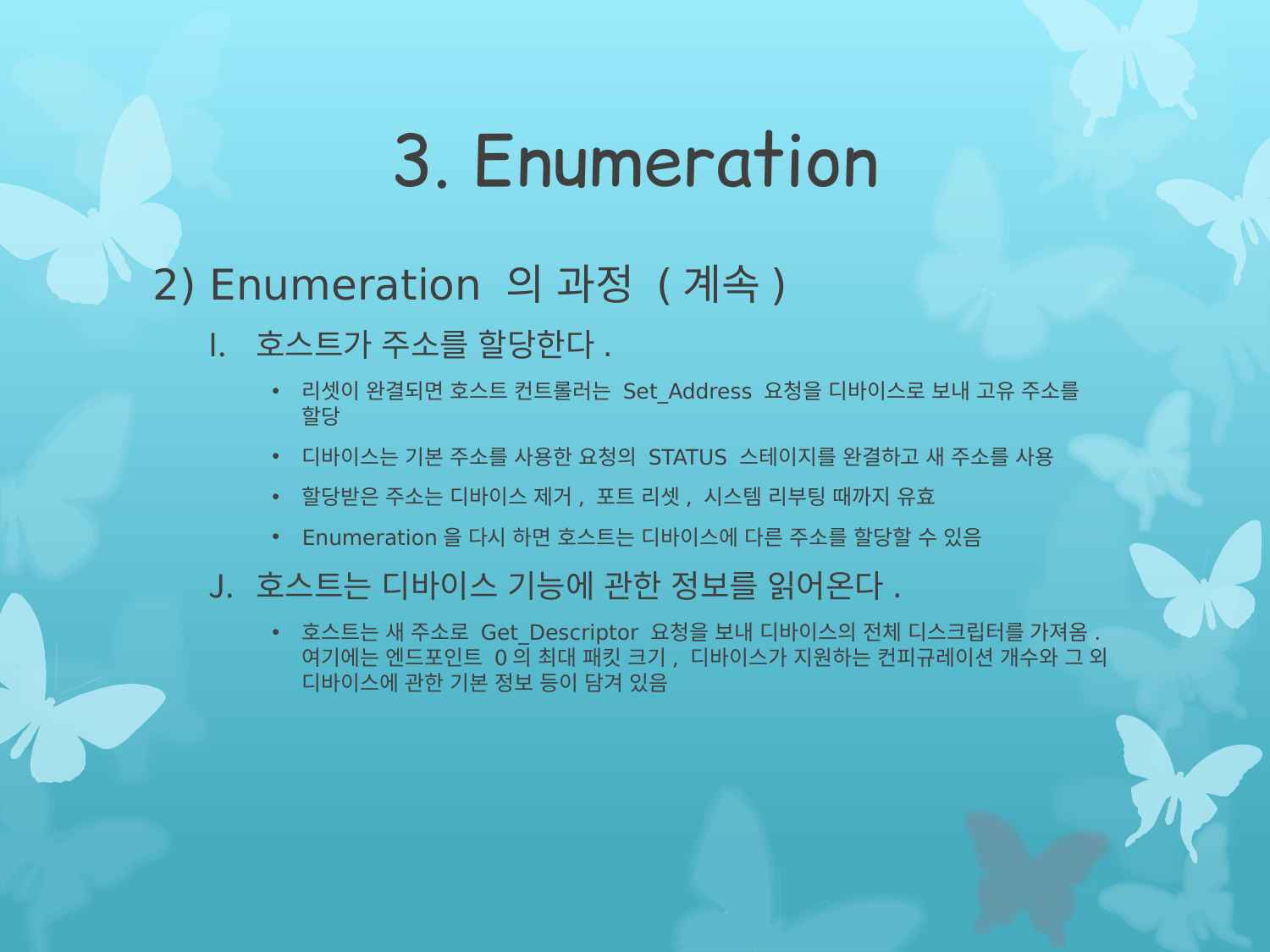

# 3. Enumeration
2) Enumeration 의 과정 (계속)
호스트가 주소를 할당한다.
리셋이 완결되면 호스트 컨트롤러는 Set_Address 요청을 디바이스로 보내 고유 주소를 할당
디바이스는 기본 주소를 사용한 요청의 STATUS 스테이지를 완결하고 새 주소를 사용
할당받은 주소는 디바이스 제거, 포트 리셋, 시스템 리부팅 때까지 유효
Enumeration을 다시 하면 호스트는 디바이스에 다른 주소를 할당할 수 있음
호스트는 디바이스 기능에 관한 정보를 읽어온다.
호스트는 새 주소로 Get_Descriptor 요청을 보내 디바이스의 전체 디스크립터를 가져옴. 여기에는 엔드포인트 0의 최대 패킷 크기, 디바이스가 지원하는 컨피규레이션 개수와 그 외 디바이스에 관한 기본 정보 등이 담겨 있음